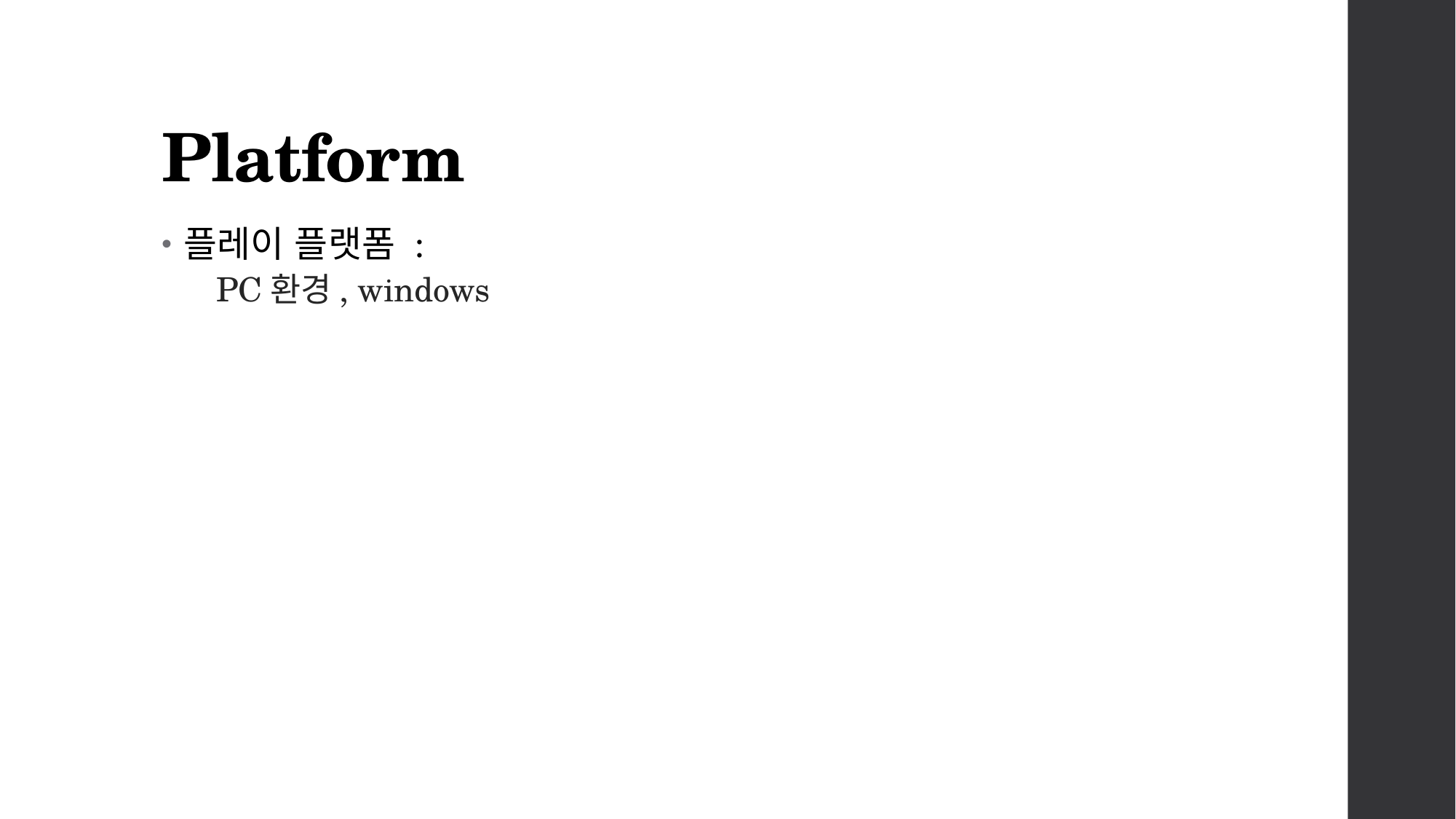

# Platform
플레이 플랫폼 :
PC환경, windows